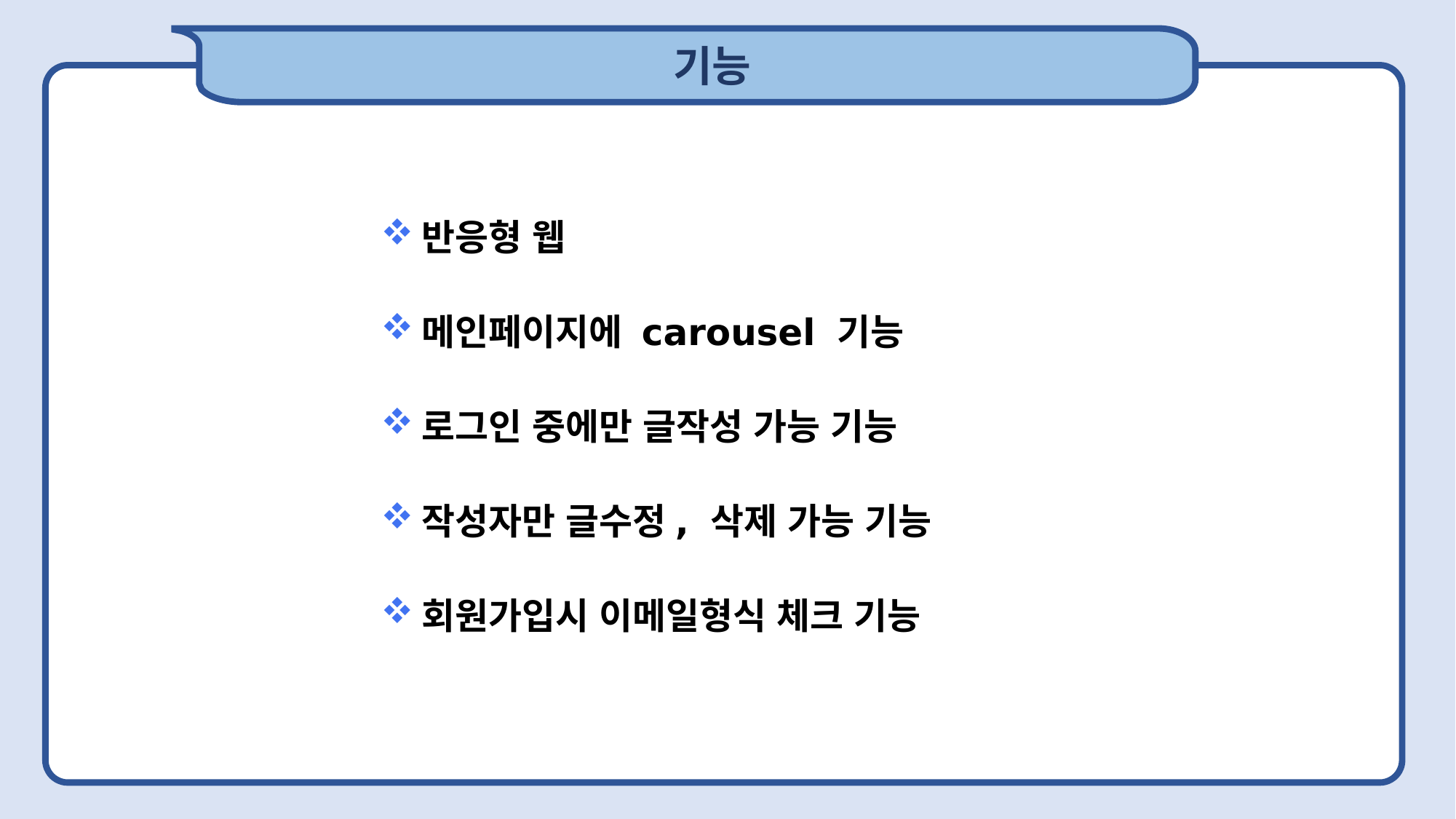

기능
반응형 웹
메인페이지에 carousel 기능
로그인 중에만 글작성 가능 기능
작성자만 글수정, 삭제 가능 기능
회원가입시 이메일형식 체크 기능